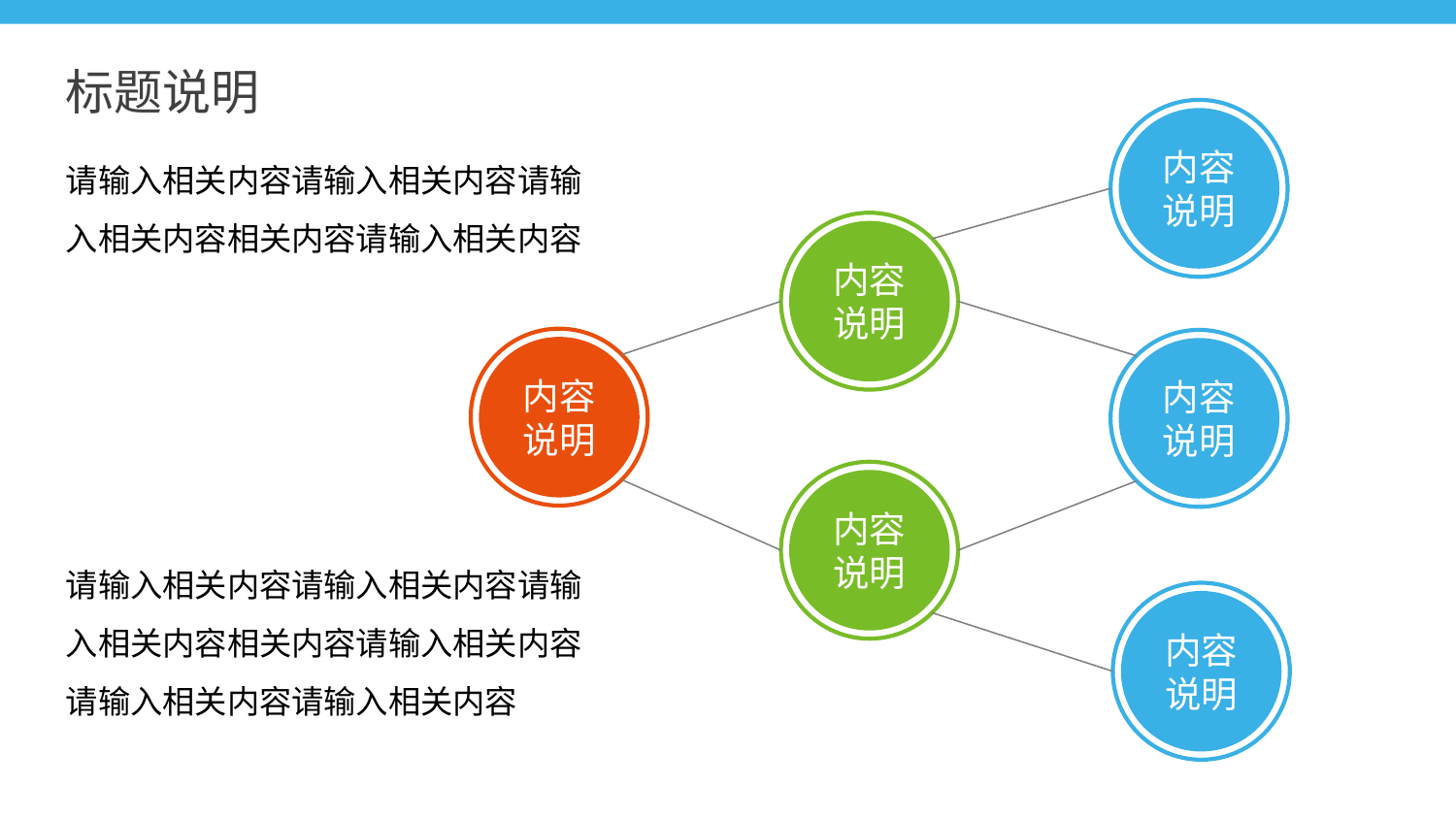

标题说明

内容
说明
请输入相关内容请输入相关内容请输入相关内容相关内容请输入相关内容

内容
说明

内容
说明

内容
说明

内容
说明
请输入相关内容请输入相关内容请输入相关内容相关内容请输入相关内容请输入相关内容请输入相关内容

内容
说明